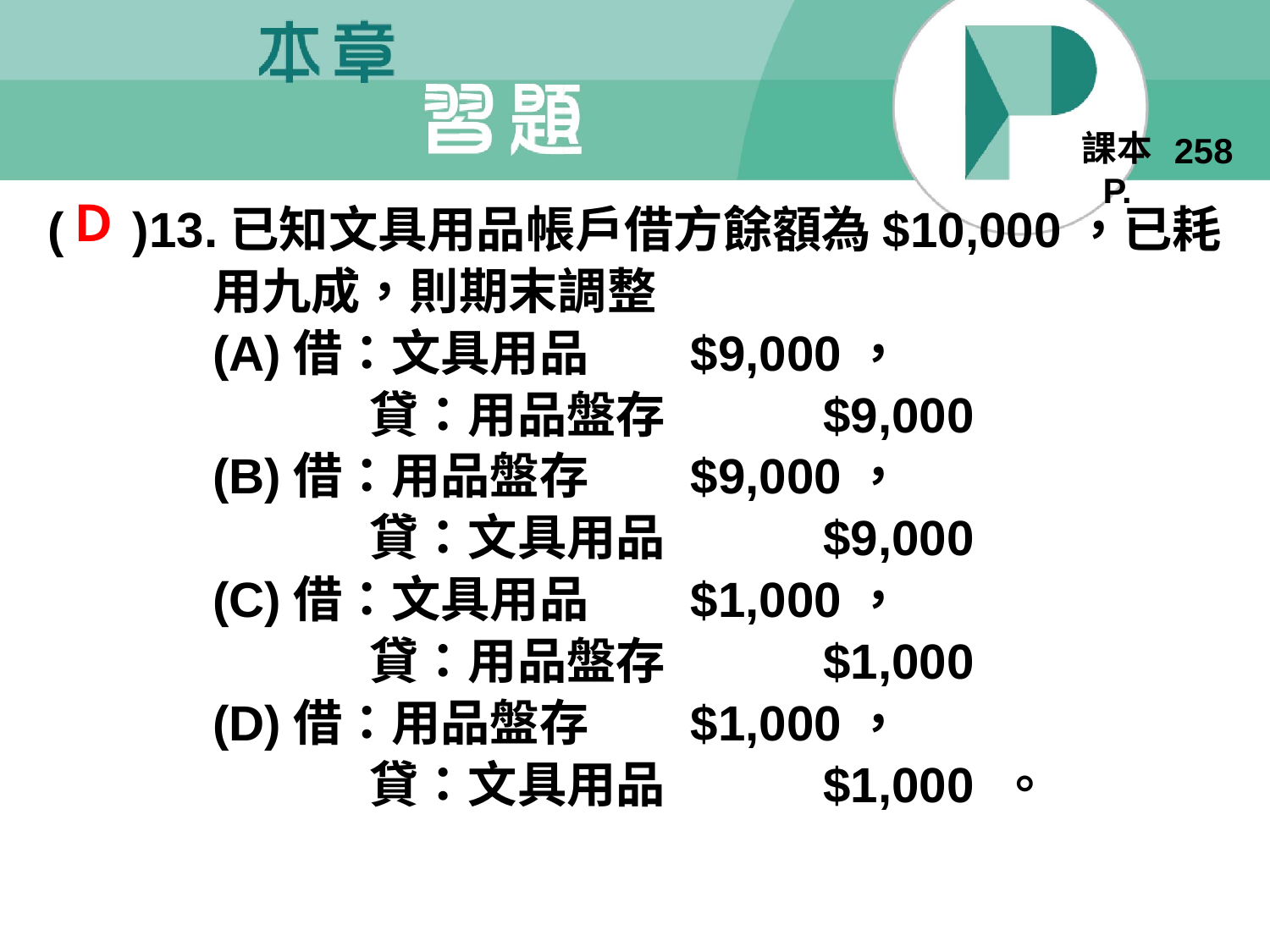

258
Ｄ
(     )13.已知文具用品帳戶借方餘額為$10,000，已耗用九成，則期末調整　　
(A)借：文具用品        $9,000，
              貸：用品盤存             $9,000　
(B)借：用品盤存        $9,000，
              貸：文具用品             $9,000　
(C)借：文具用品        $1,000，
              貸：用品盤存             $1,000　
(D)借：用品盤存        $1,000，
              貸：文具用品             $1,000 。